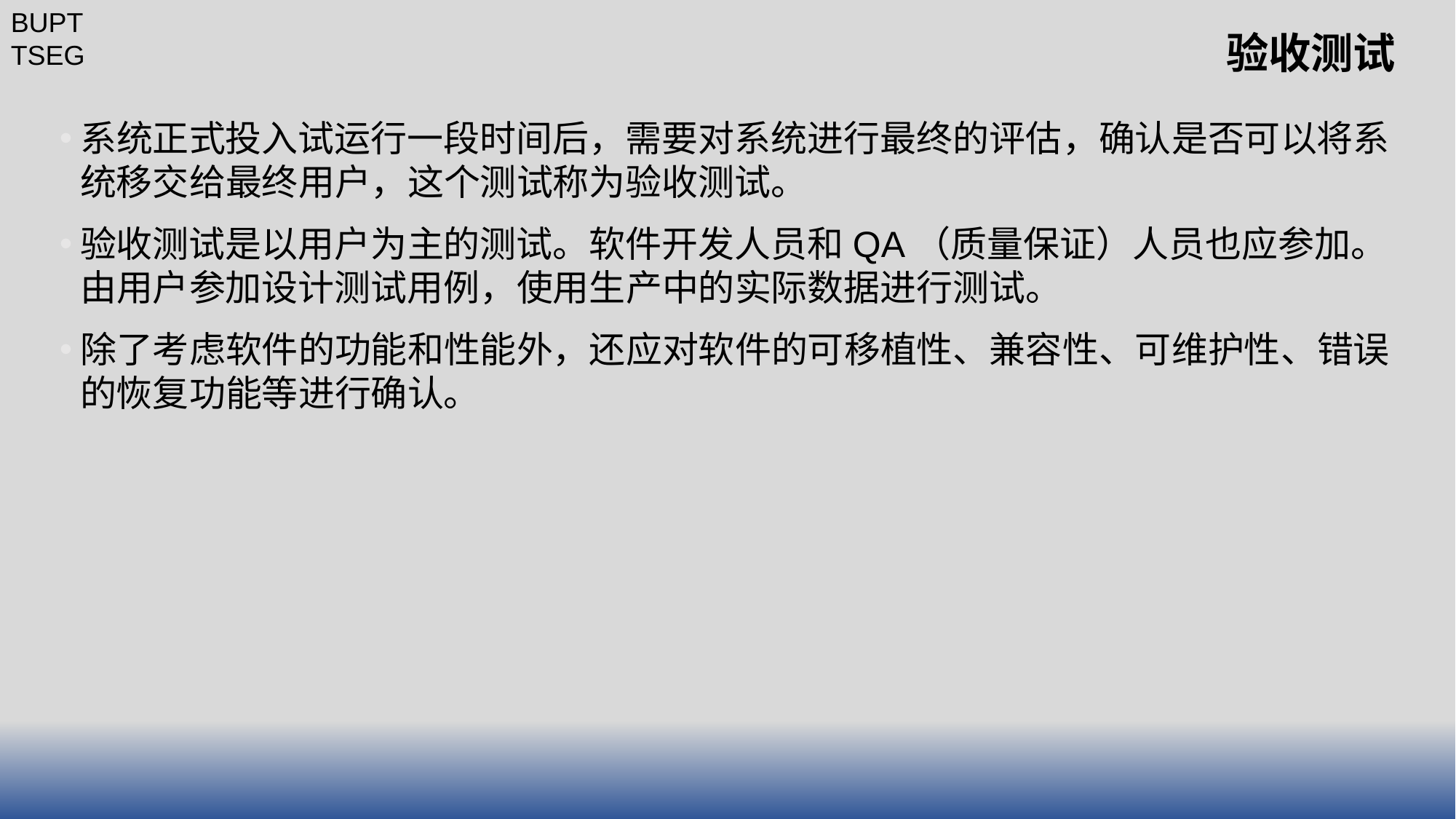

# 验收测试
系统正式投入试运行一段时间后，需要对系统进行最终的评估，确认是否可以将系统移交给最终用户，这个测试称为验收测试。
验收测试是以用户为主的测试。软件开发人员和QA（质量保证）人员也应参加。由用户参加设计测试用例，使用生产中的实际数据进行测试。
除了考虑软件的功能和性能外，还应对软件的可移植性、兼容性、可维护性、错误的恢复功能等进行确认。